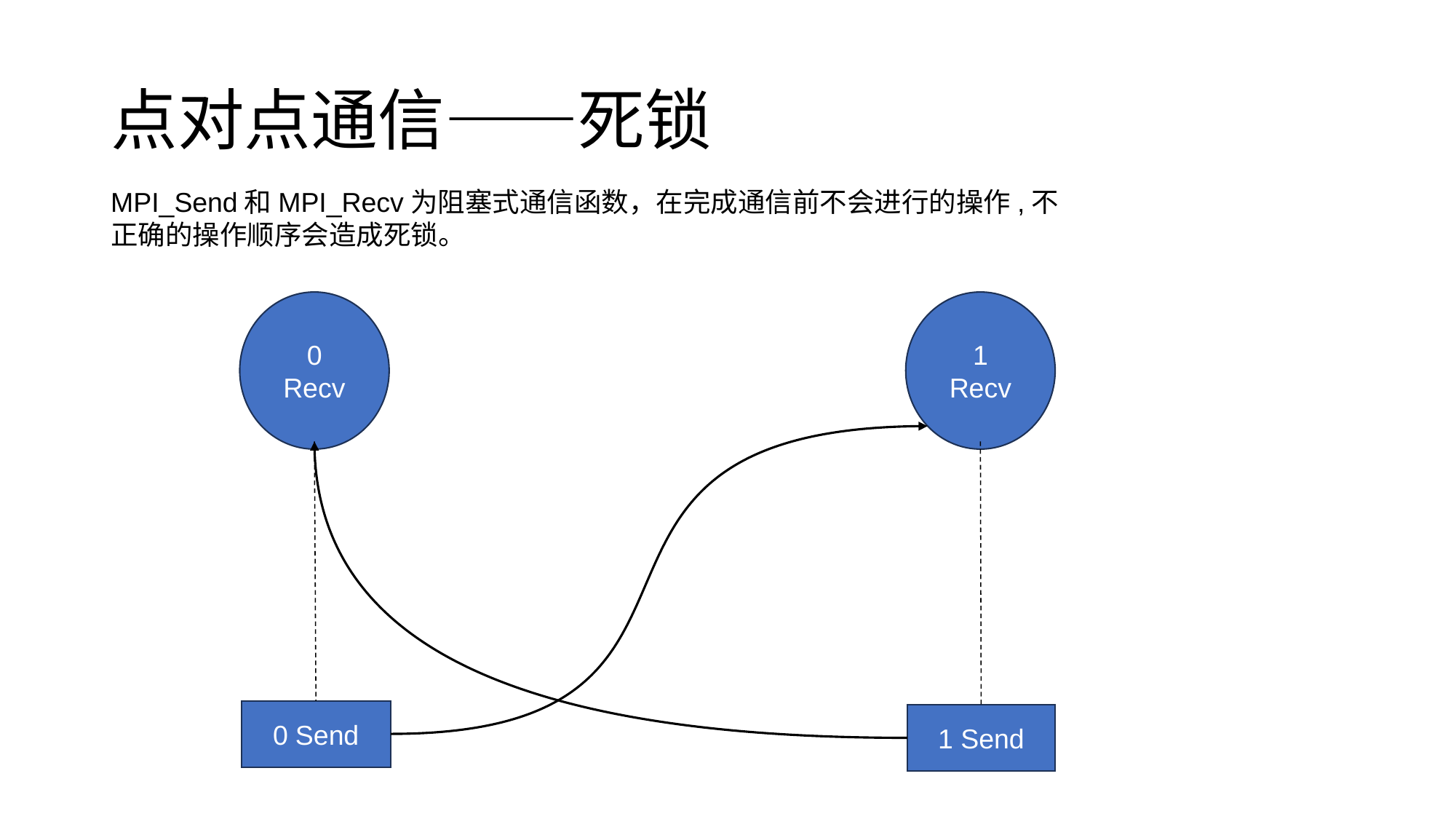

# 点对点通信——死锁
MPI_Send和MPI_Recv为阻塞式通信函数，在完成通信前不会进行的操作,不正确的操作顺序会造成死锁。
0 Recv
1 Recv
0 Send
1 Send